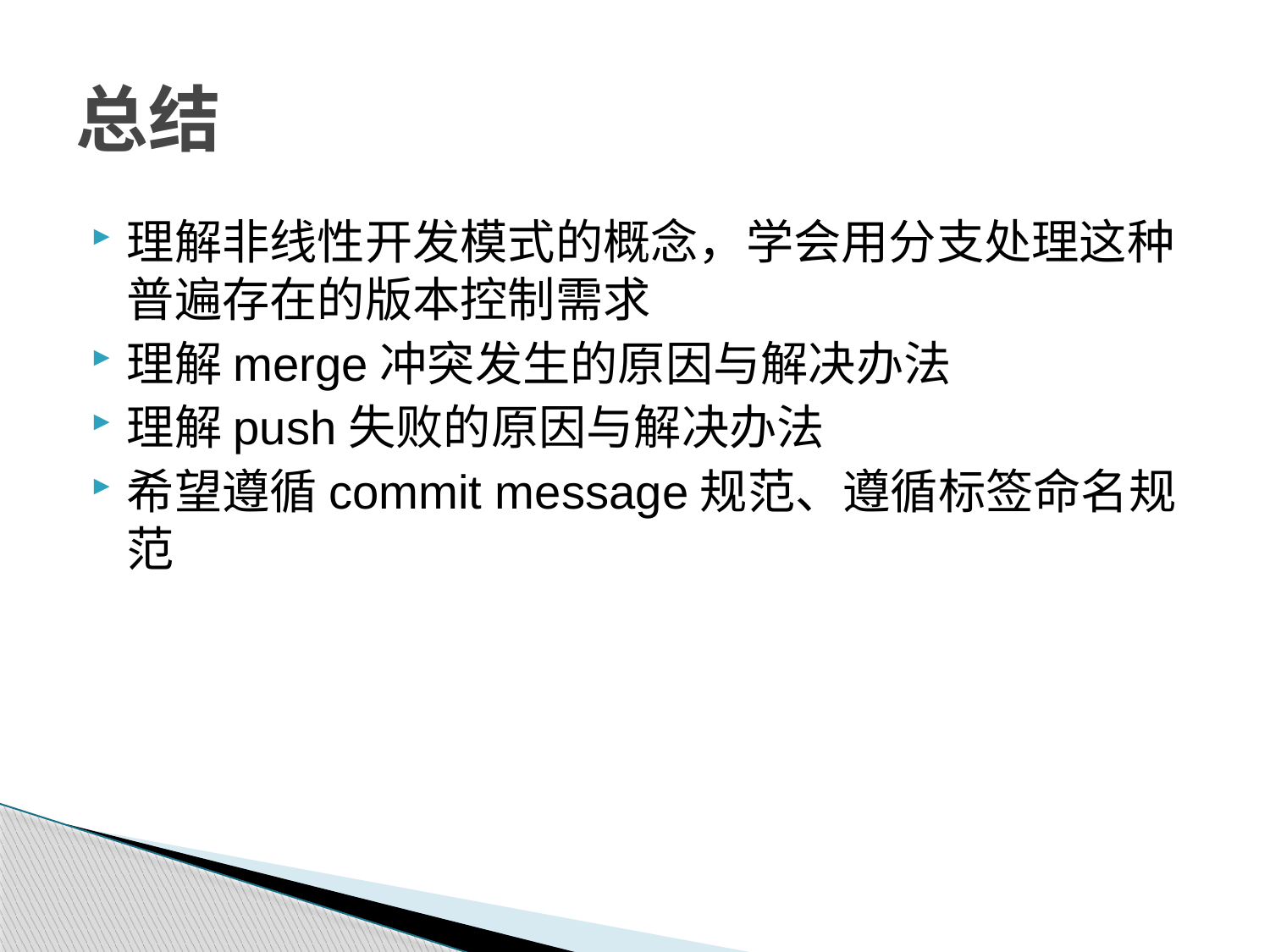

# 总结
理解非线性开发模式的概念，学会用分支处理这种普遍存在的版本控制需求
理解merge冲突发生的原因与解决办法
理解push失败的原因与解决办法
希望遵循commit message规范、遵循标签命名规范